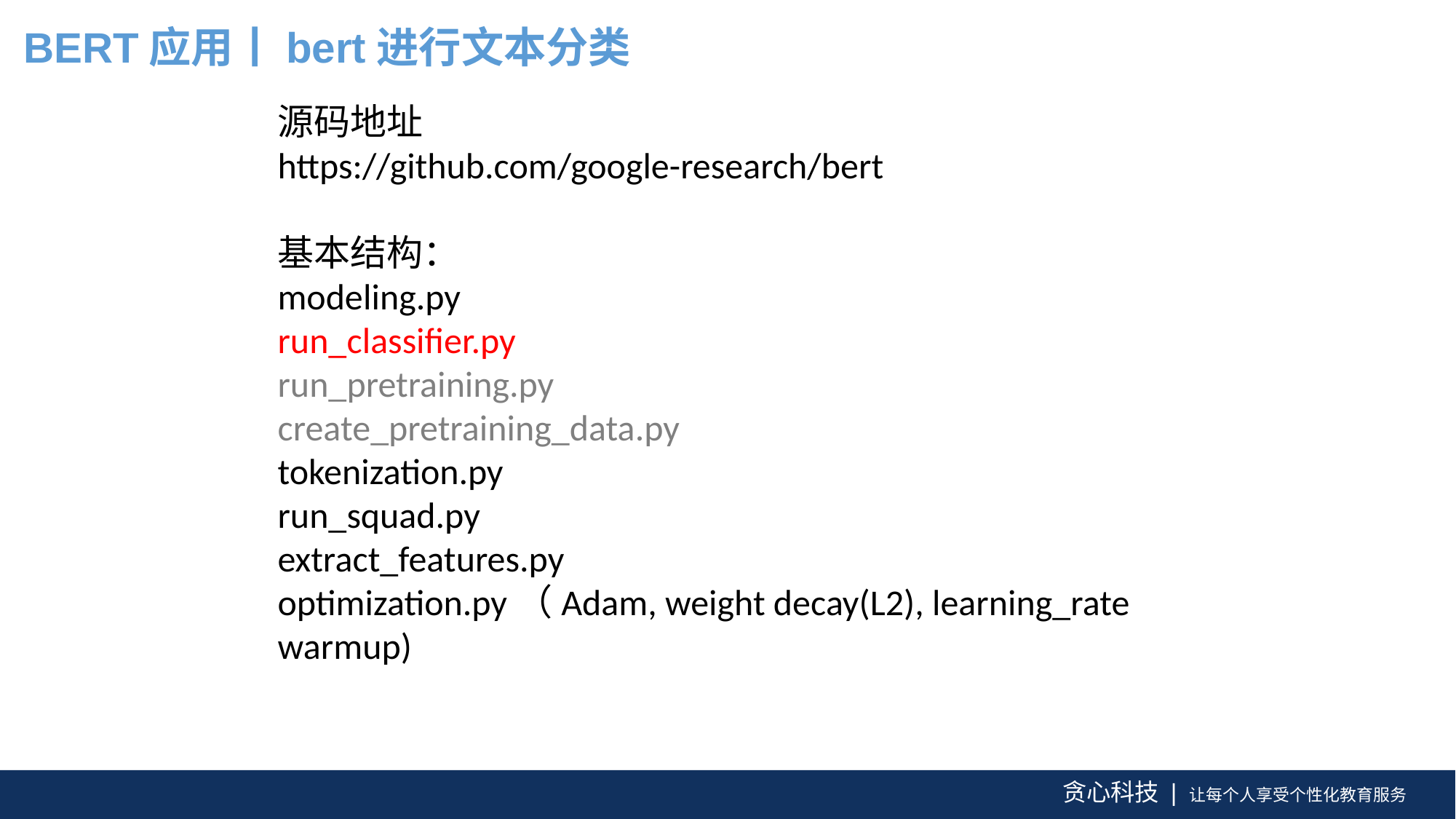

BERT应用丨bert进行文本分类
源码地址
https://github.com/google-research/bert

基本结构：
modeling.py
run_classifier.py
run_pretraining.py
create_pretraining_data.py
tokenization.py
run_squad.py
extract_features.py
optimization.py（Adam, weight decay(L2), learning_rate warmup)